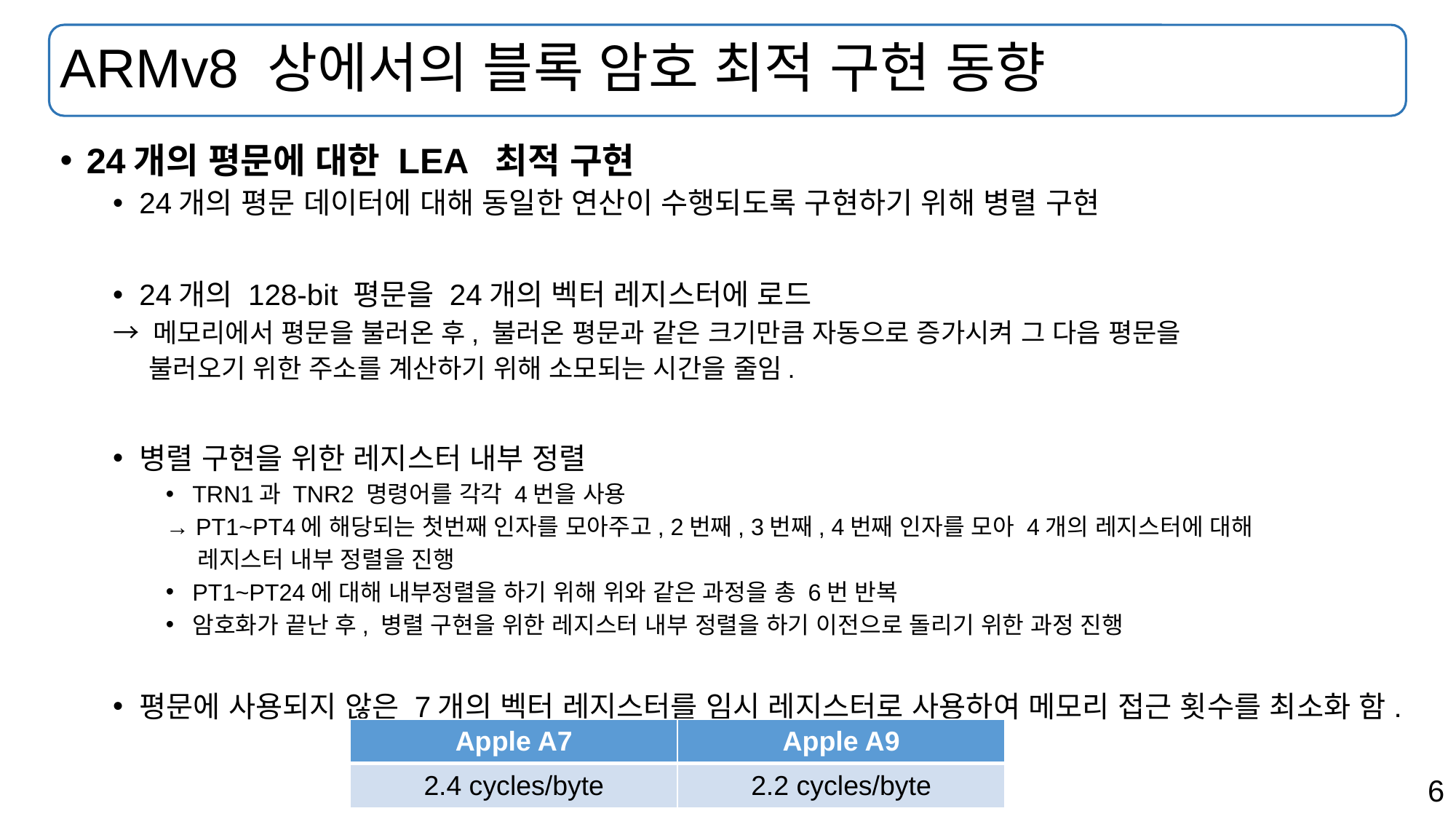

# ARMv8 상에서의 블록 암호 최적 구현 동향
24개의 평문에 대한 LEA  최적 구현
24개의 평문 데이터에 대해 동일한 연산이 수행되도록 구현하기 위해 병렬 구현

24개의 128-bit 평문을 24개의 벡터 레지스터에 로드
→ 메모리에서 평문을 불러온 후, 불러온 평문과 같은 크기만큼 자동으로 증가시켜 그 다음 평문을
    불러오기 위한 주소를 계산하기 위해 소모되는 시간을 줄임.

병렬 구현을 위한 레지스터 내부 정렬
TRN1과 TNR2 명령어를 각각 4번을 사용
→ PT1~PT4에 해당되는 첫번째 인자를 모아주고, 2번째, 3번째, 4번째 인자를 모아 4개의 레지스터에 대해
    레지스터 내부 정렬을 진행
PT1~PT24에 대해 내부정렬을 하기 위해 위와 같은 과정을 총 6번 반복
암호화가 끝난 후, 병렬 구현을 위한 레지스터 내부 정렬을 하기 이전으로 돌리기 위한 과정 진행

평문에 사용되지 않은 7개의 벡터 레지스터를 임시 레지스터로 사용하여 메모리 접근 횟수를 최소화 함.

| Apple A7 | Apple A9 |
| --- | --- |
| 2.4 cycles/byte | 2.2 cycles/byte |